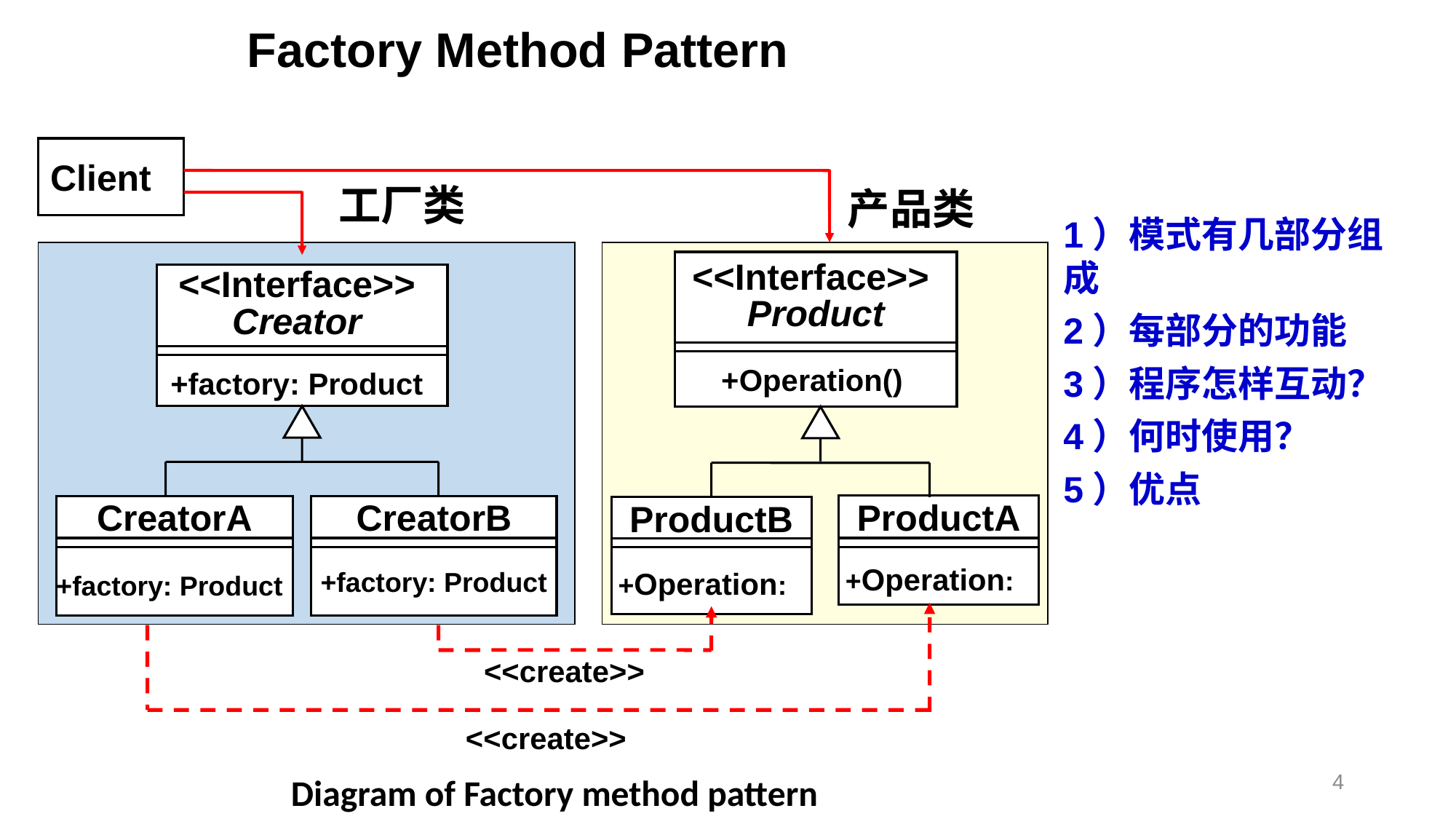

# Factory Method Pattern
Client

工厂类
产品类

1）模式有几部分组成
2）每部分的功能
3）程序怎样互动？
4）何时使用？
5）优点

<<Interface>>
Product
<<Interface>>
Creator

+Operation()
+factory: Product

ProductA
CreatorA
CreatorB
ProductB

+factory: Product
+factory: Product
+Operation:
+Operation:

<<create>>

<<create>>
4
Diagram of Factory method pattern